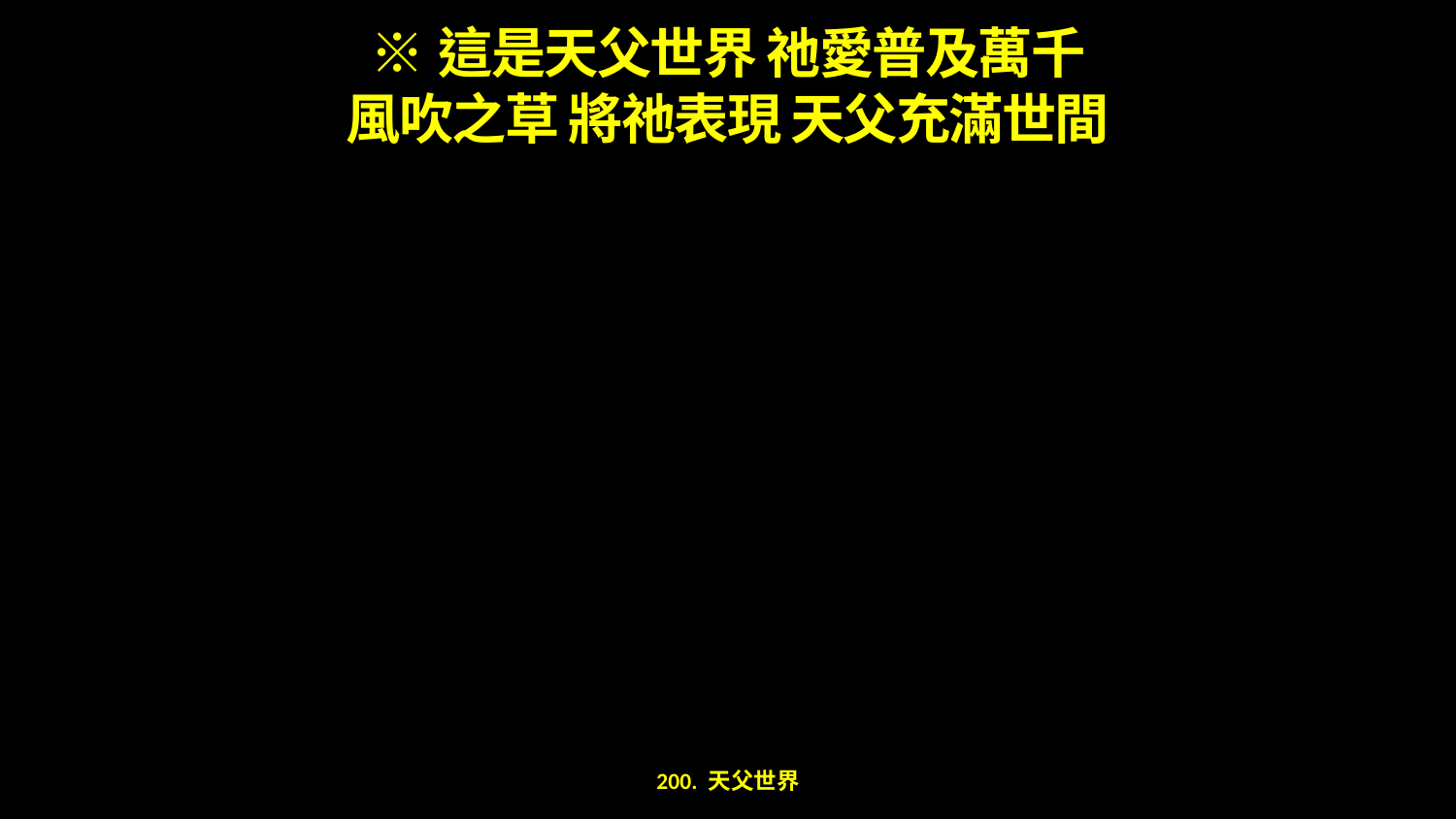

※這是天父世界 祂愛普及萬千
風吹之草 將祂表現 天父充滿世間
200. 天父世界